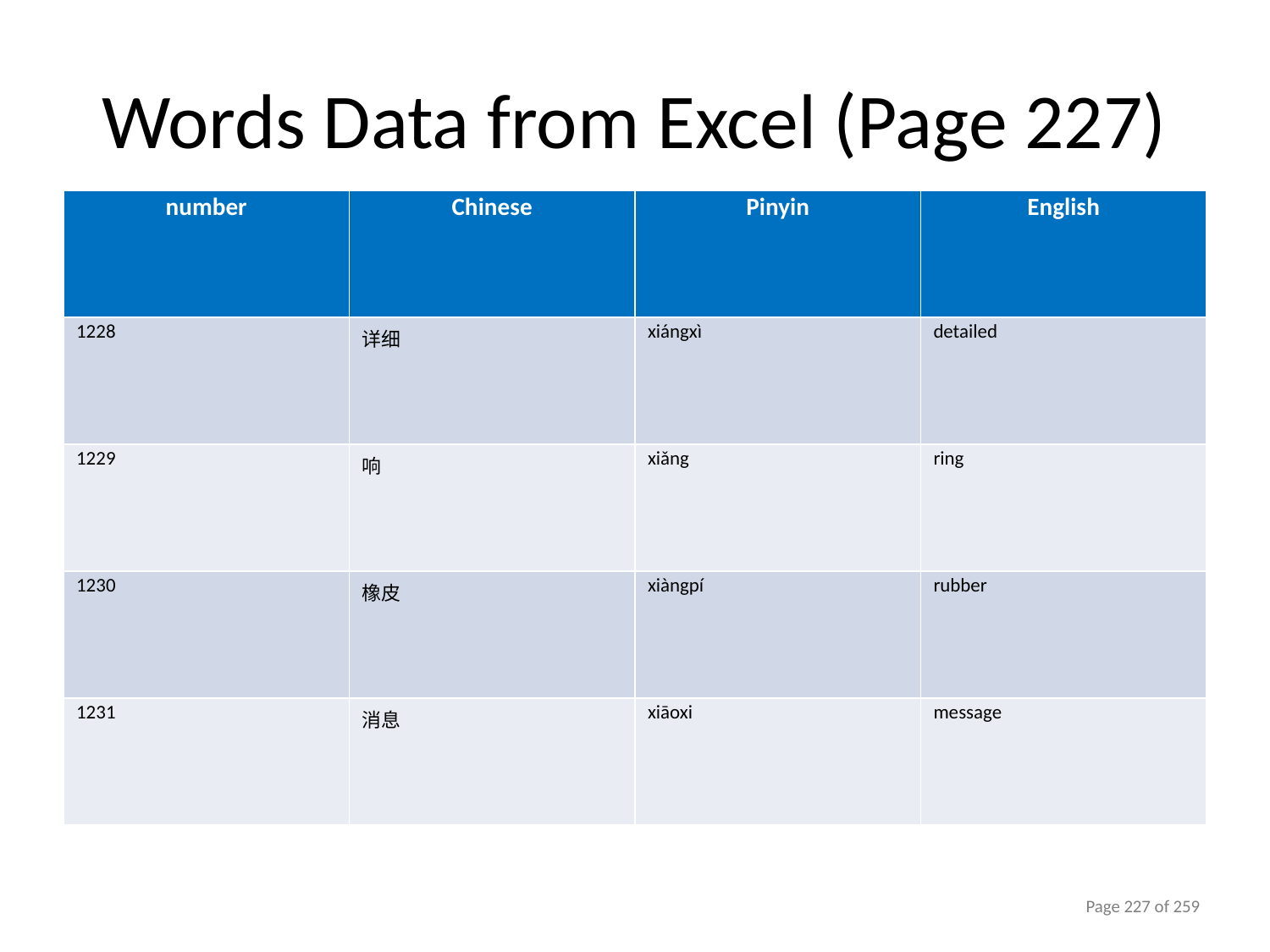

# Words Data from Excel (Page 227)
| number | Chinese | Pinyin | English |
| --- | --- | --- | --- |
| 1228 | 详细 | xiángxì | detailed |
| 1229 | 响 | xiǎng | ring |
| 1230 | 橡皮 | xiàngpí | rubber |
| 1231 | 消息 | xiāoxi | message |

Page 227 of 259